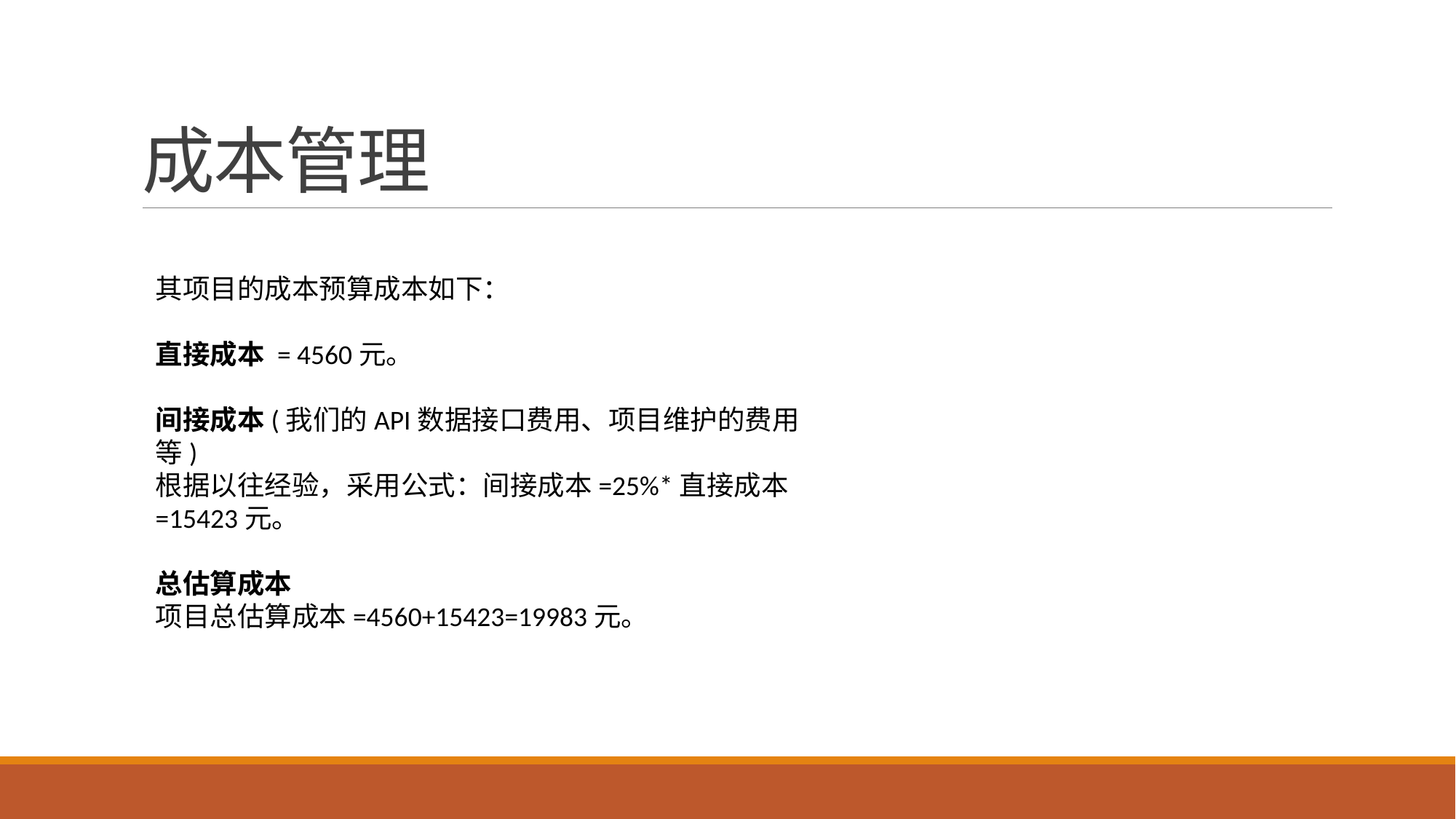

# 成本管理
其项目的成本预算成本如下：

直接成本 = 4560元。

间接成本(我们的API数据接口费用、项目维护的费用等)
根据以往经验，采用公式：间接成本=25%*直接成本=15423元。

总估算成本
项目总估算成本=4560+15423=19983元。